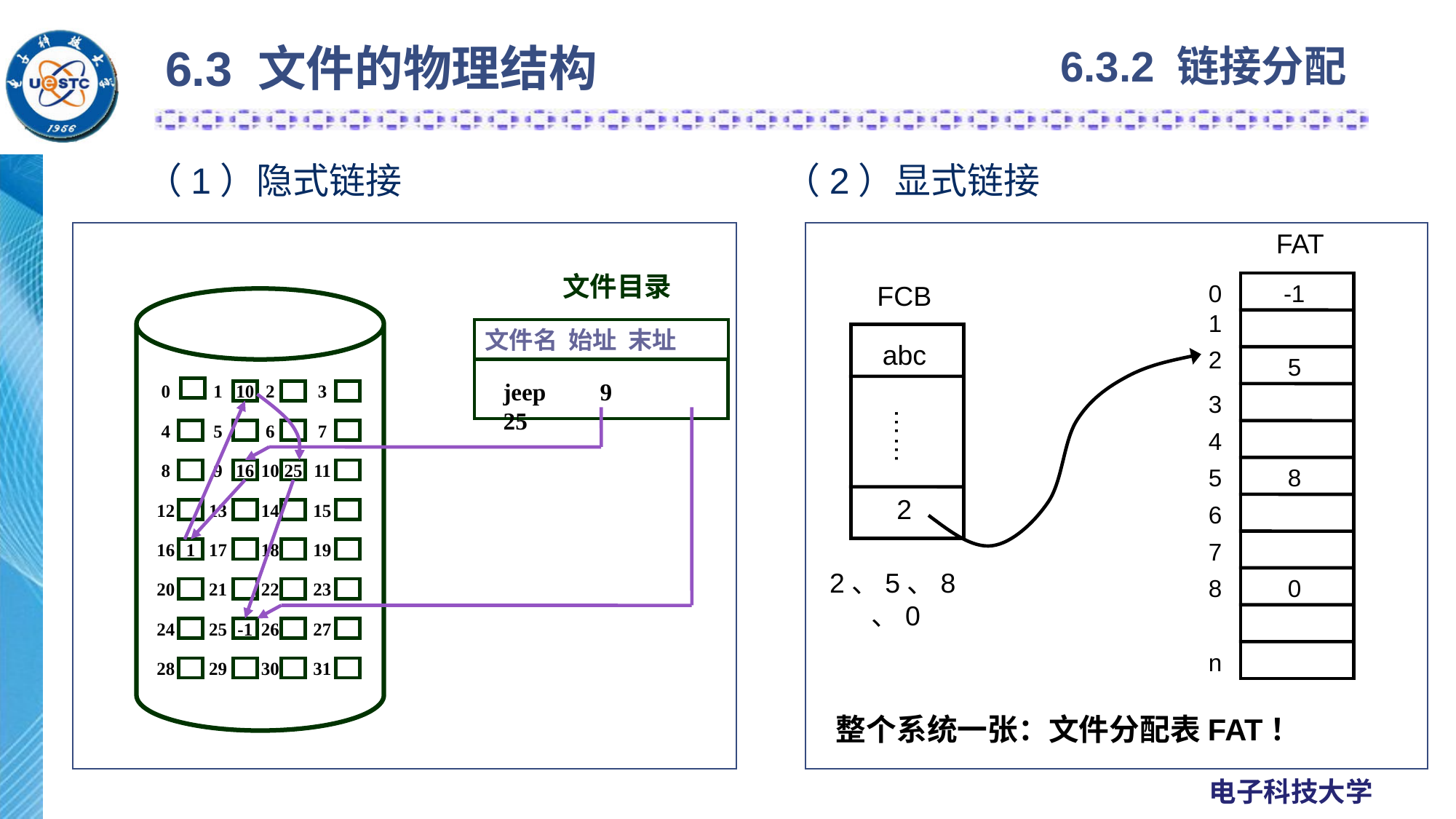

6.3 文件的物理结构
6.3.2 链接分配
（1）隐式链接
（2）显式链接
FAT
FCB
0

-1
1

abc
2

5

3

……
4

5

8

2
6

7

2、5、8、0
8

0

n

文件目录

文件名  始址  末址

jeep         9           25

0
1
10
2

3

4

5

6

7

8

9
16
10
25
11

12

13

14

15

16
1
17

18

19

20

21

22

23

24

25
-1
26

27

28

29

30

31

 整个系统一张：文件分配表FAT！